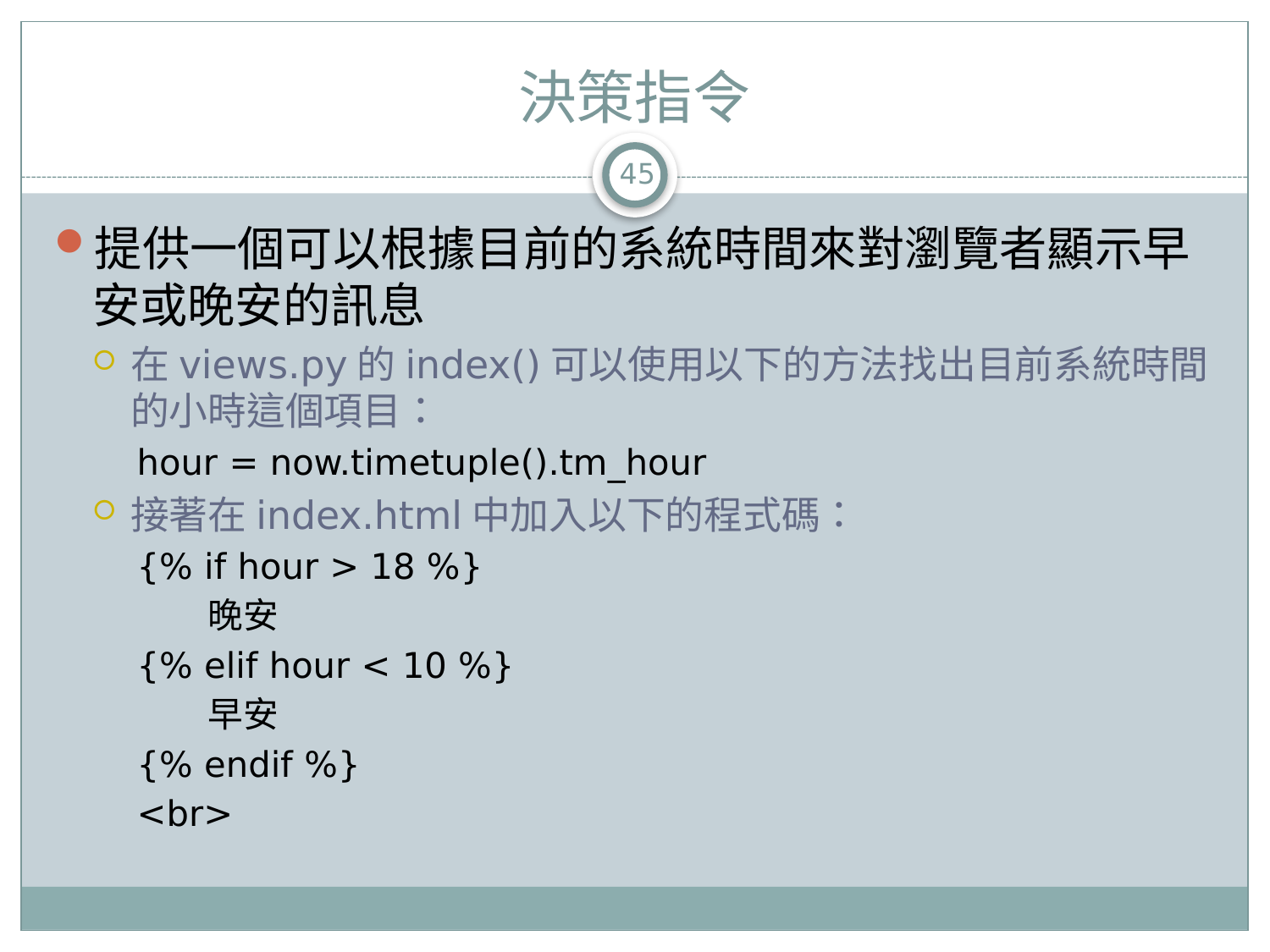

# 決策指令
45
提供一個可以根據目前的系統時間來對瀏覽者顯示早安或晚安的訊息
在views.py的index()可以使用以下的方法找出目前系統時間的小時這個項目：
hour = now.timetuple().tm_hour
接著在index.html中加入以下的程式碼：
{% if hour > 18 %}
        晚安
{% elif hour < 10 %}
        早安
{% endif %}
<br>